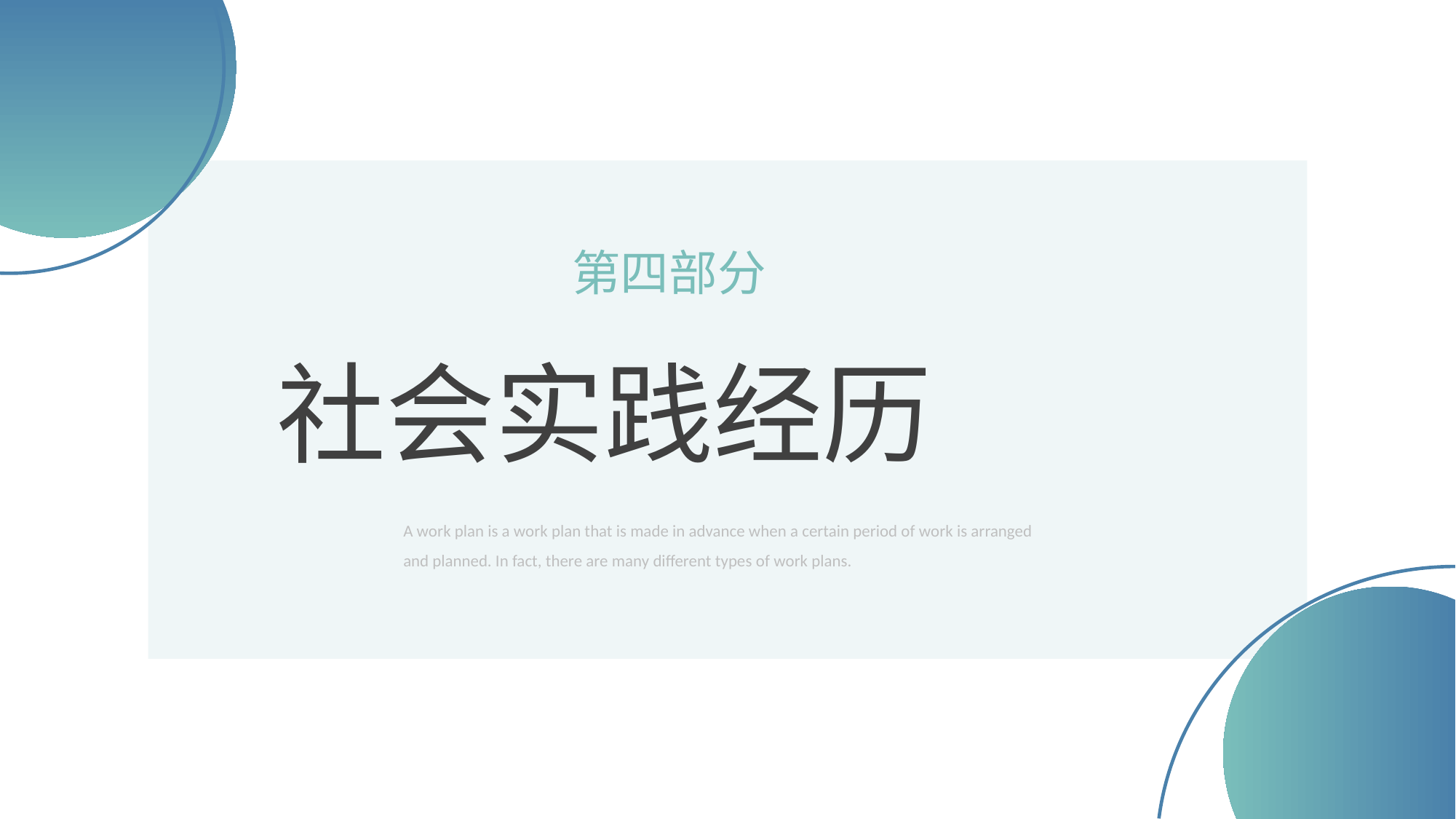

第四部分
社会实践经历
A work plan is a work plan that is made in advance when a certain period of work is arranged and planned. In fact, there are many different types of work plans.